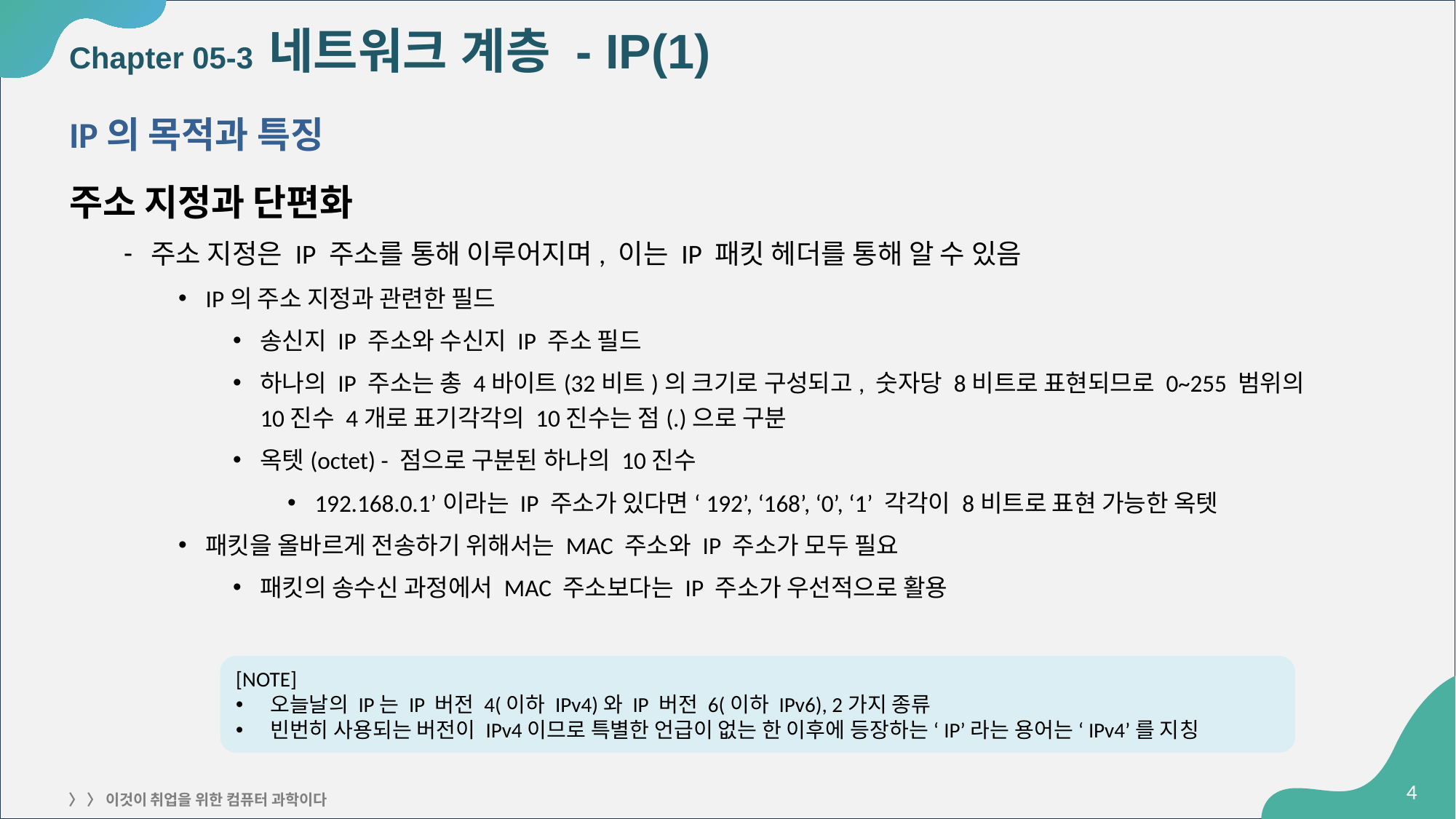

# Chapter 05-3 네트워크 계층 - IP(1)
IP의 목적과 특징
주소 지정과 단편화
주소 지정은 IP 주소를 통해 이루어지며, 이는 IP 패킷 헤더를 통해 알 수 있음
IP의 주소 지정과 관련한 필드
송신지 IP 주소와 수신지 IP 주소 필드
하나의 IP 주소는 총 4바이트(32비트)의 크기로 구성되고, 숫자당 8비트로 표현되므로 0~255 범위의
10진수 4개로 표기각각의 10진수는 점(.)으로 구분
옥텟(octet) - 점으로 구분된 하나의 10진수
192.168.0.1’이라는 IP 주소가 있다면 ‘192’, ‘168’, ‘0’, ‘1’ 각각이 8비트로 표현 가능한 옥텟
패킷을 올바르게 전송하기 위해서는 MAC 주소와 IP 주소가 모두 필요
패킷의 송수신 과정에서 MAC 주소보다는 IP 주소가 우선적으로 활용
[NOTE]
오늘날의 IP는 IP 버전 4(이하 IPv4)와 IP 버전 6(이하 IPv6), 2가지 종류
빈번히 사용되는 버전이 IPv4이므로 특별한 언급이 없는 한 이후에 등장하는 ‘IP’라는 용어는 ‘IPv4’를 지칭
4
〉 〉 이것이 취업을 위한 컴퓨터 과학이다